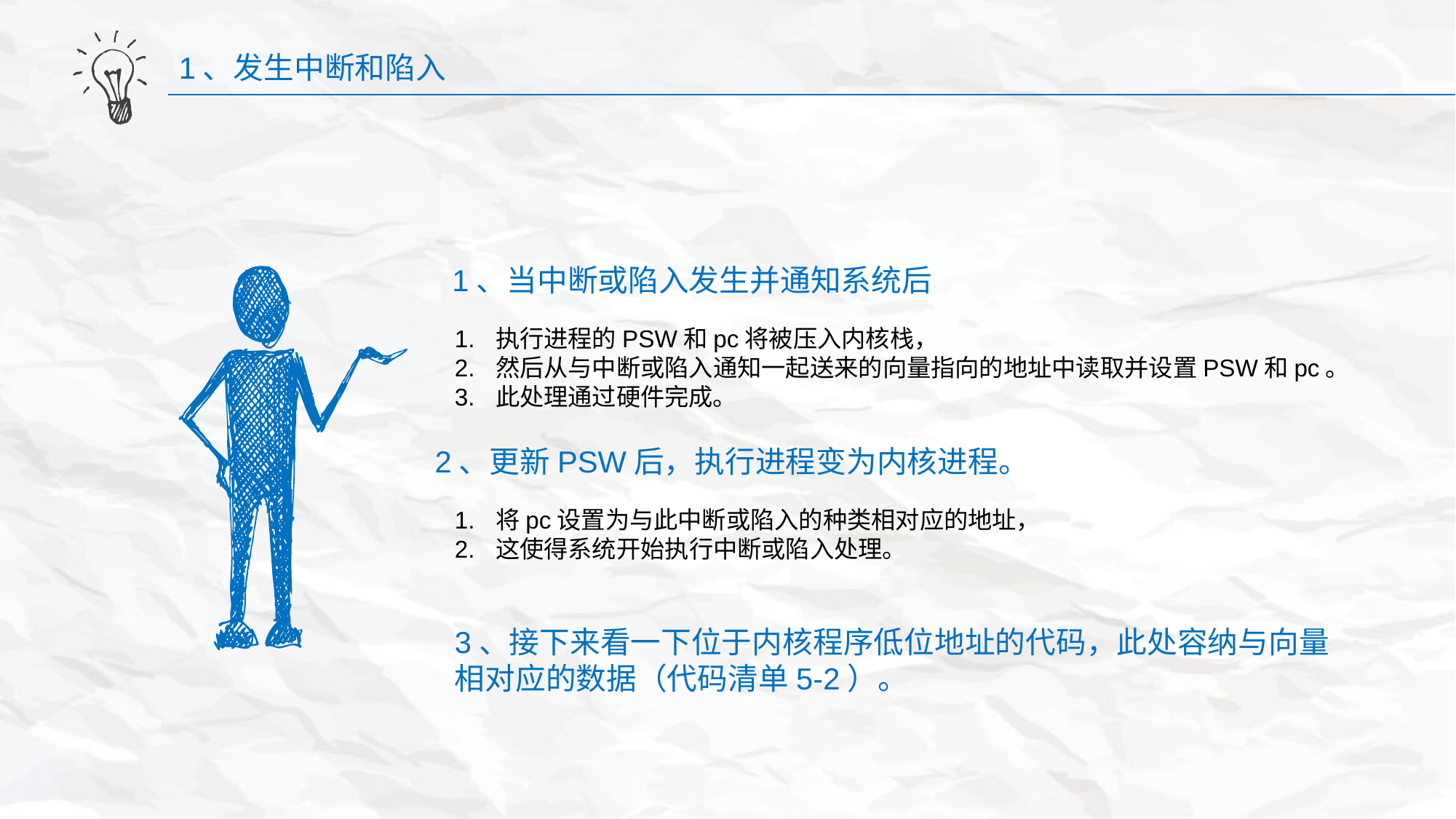

1、发生中断和陷入
1、当中断或陷入发生并通知系统后
执行进程的PSW和pc将被压入内核栈，
然后从与中断或陷入通知一起送来的向量指向的地址中读取并设置PSW和pc。
此处理通过硬件完成。
2、更新PSW后，执行进程变为内核进程。
将pc设置为与此中断或陷入的种类相对应的地址，
这使得系统开始执行中断或陷入处理。
3、接下来看一下位于内核程序低位地址的代码，此处容纳与向量相对应的数据（代码清单5-2）。